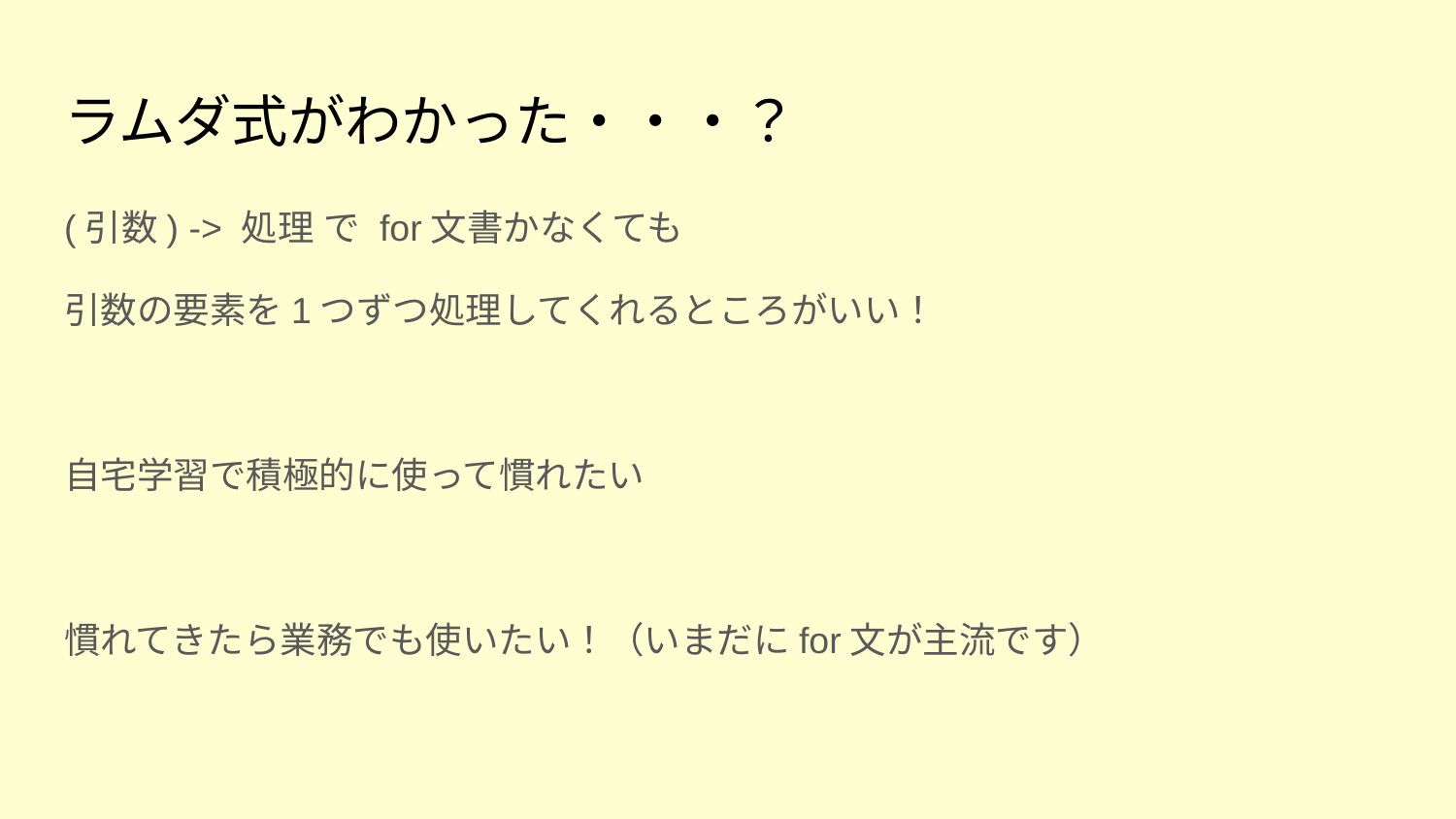

# ラムダ式がわかった・・・？
(引数) ‐> 処理 で for文書かなくても
引数の要素を1つずつ処理してくれるところがいい！

自宅学習で積極的に使って慣れたい

慣れてきたら業務でも使いたい！（いまだにfor文が主流です）